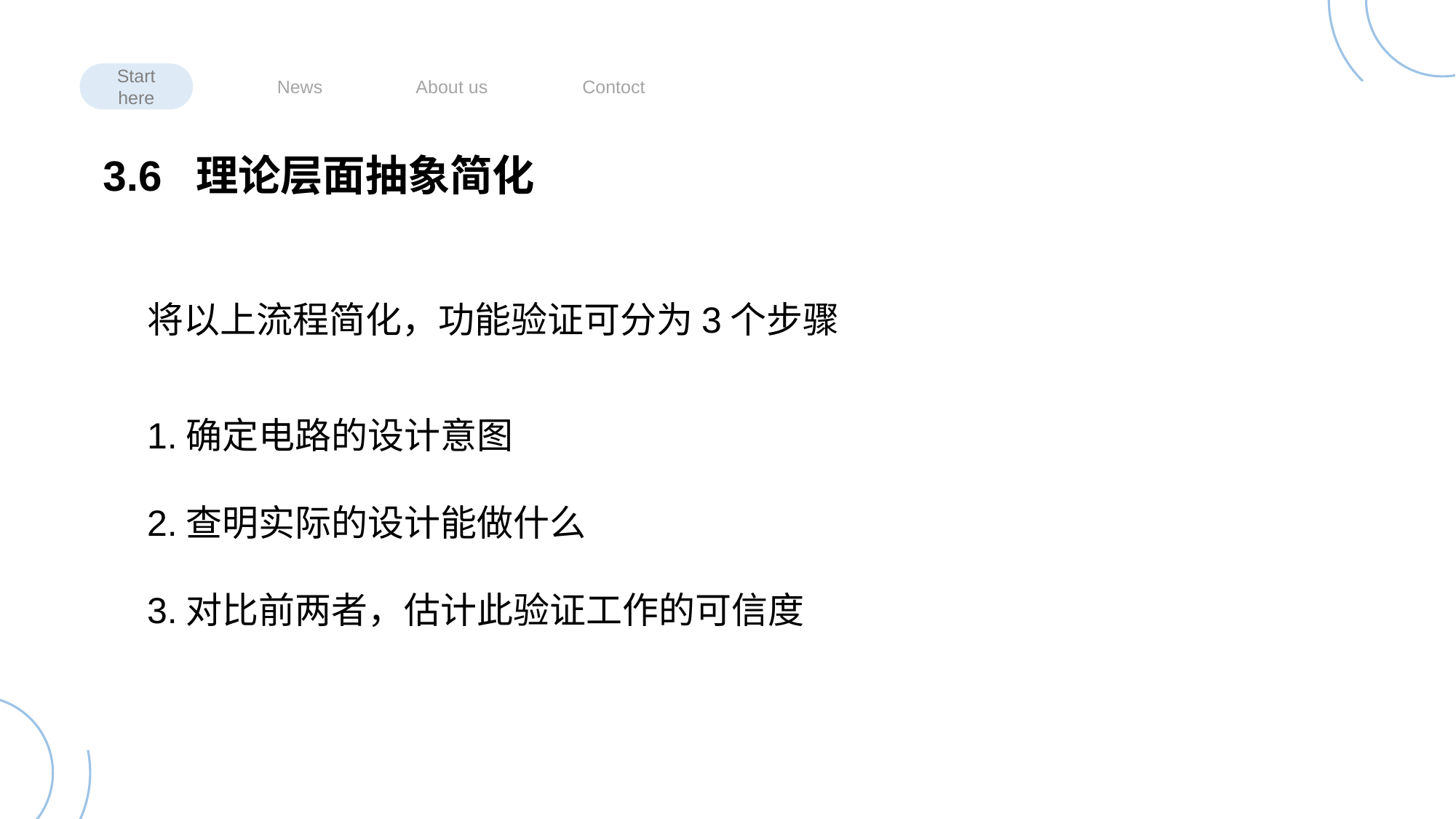

Start here
News
About us
Contoct
3.6  理论层面抽象简化
将以上流程简化，功能验证可分为3个步骤
1.确定电路的设计意图
2.查明实际的设计能做什么
3.对比前两者，估计此验证工作的可信度